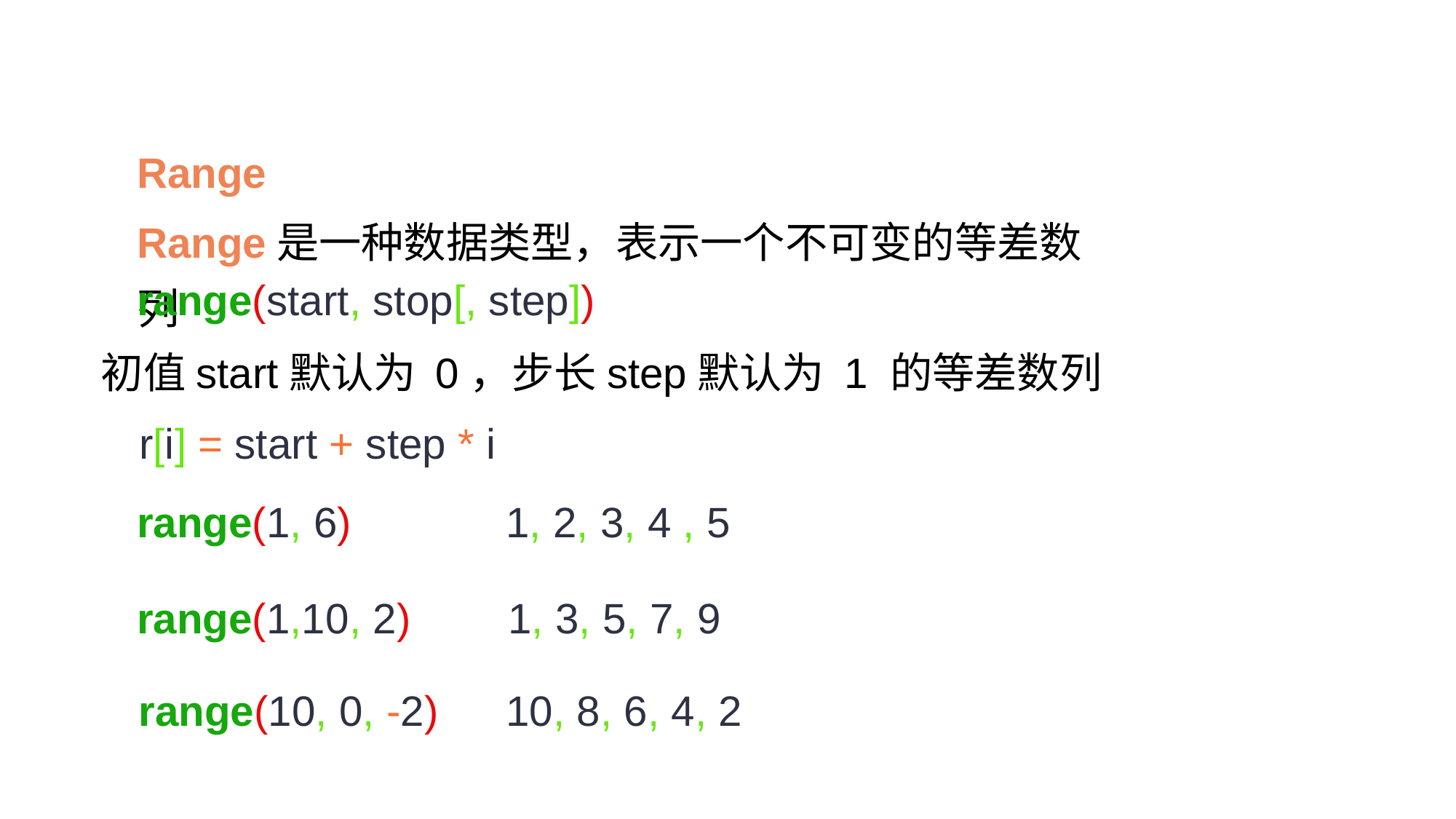

Range
Range是一种数据类型，表示一个不可变的等差数列
range(start, stop[, step])

初值start默认为 0，步长step默认为 1 的等差数列
r[i] = start + step * i
range(1, 6)
1, 2, 3, 4 , 5
range(1,10, 2)
1, 3, 5, 7, 9
range(10, 0, -2)
10, 8, 6, 4, 2